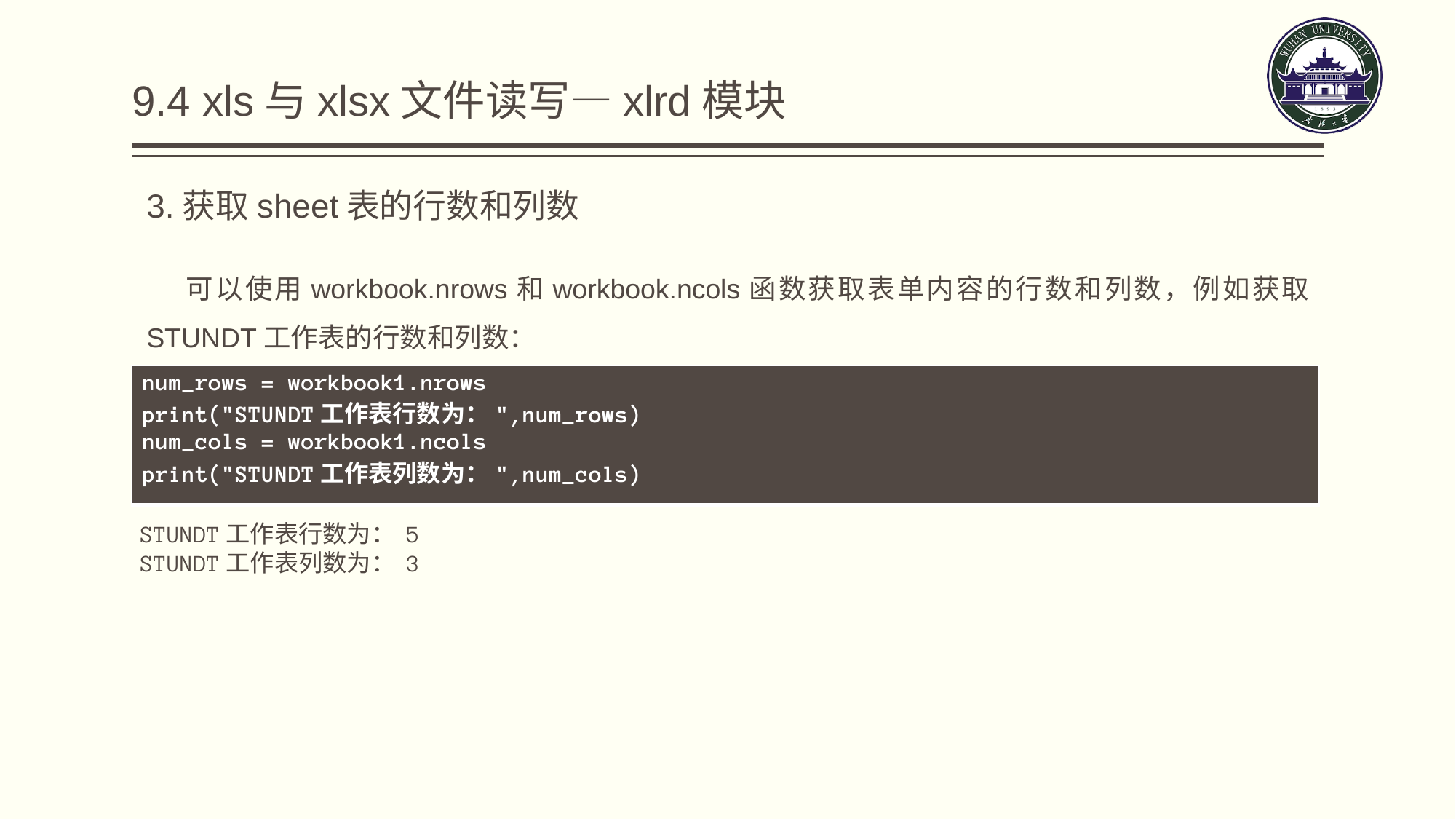

9.4 xls与xlsx文件读写—xlrd模块
3.获取sheet表的行数和列数
    可以使用workbook.nrows和workbook.ncols函数获取表单内容的行数和列数，例如获取STUNDT工作表的行数和列数：
| num\_rows = workbook1.nrows print("STUNDT工作表行数为：",num\_rows) num\_cols = workbook1.ncols print("STUNDT工作表列数为：",num\_cols) |
| --- |
STUNDT工作表行数为： 5
STUNDT工作表列数为： 3